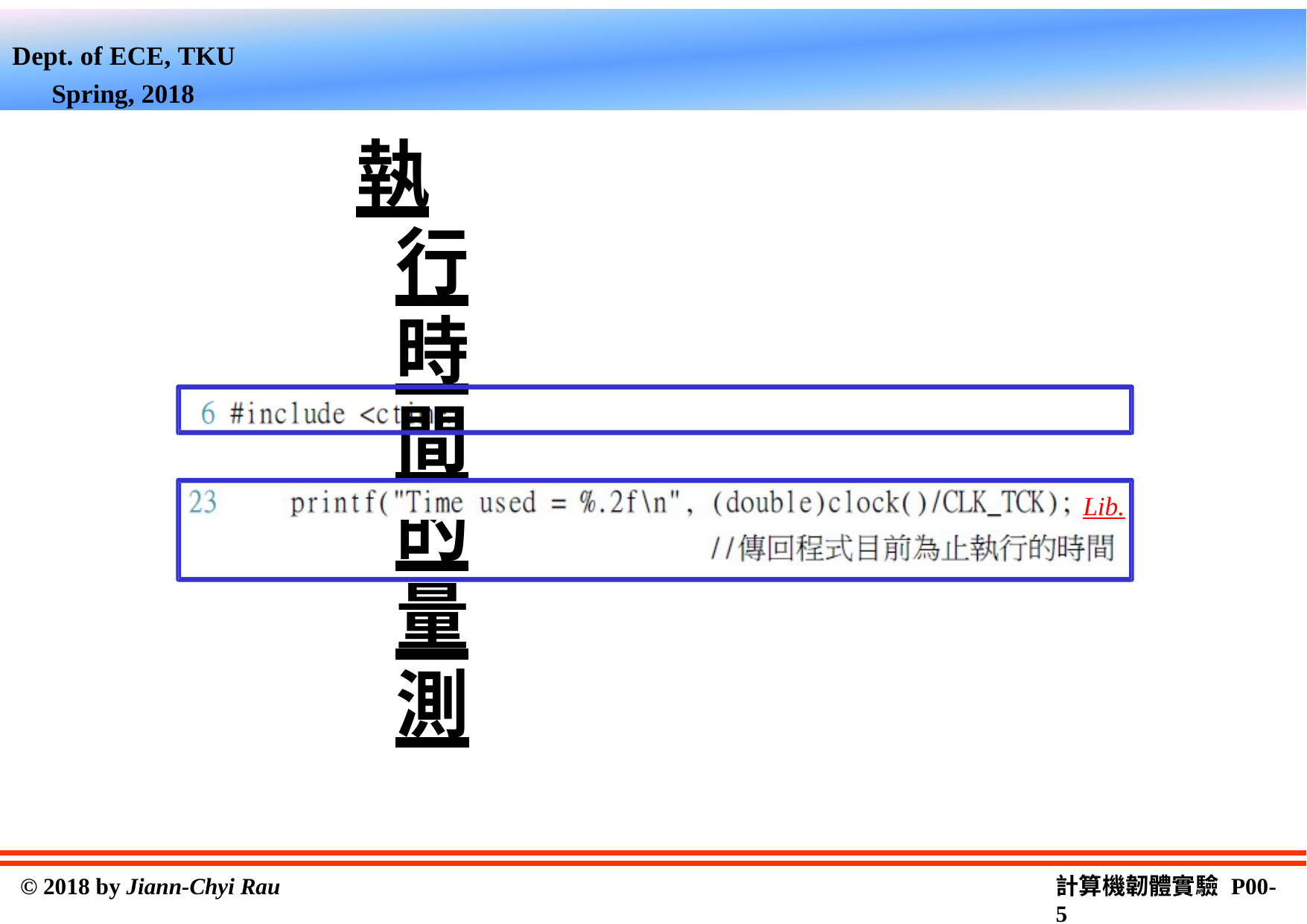

Dept. of ECE, TKU Spring, 2018
執行時間的量測

Lib.

計算機韌體實驗 P00-5
© 2018 by Jiann-Chyi Rau